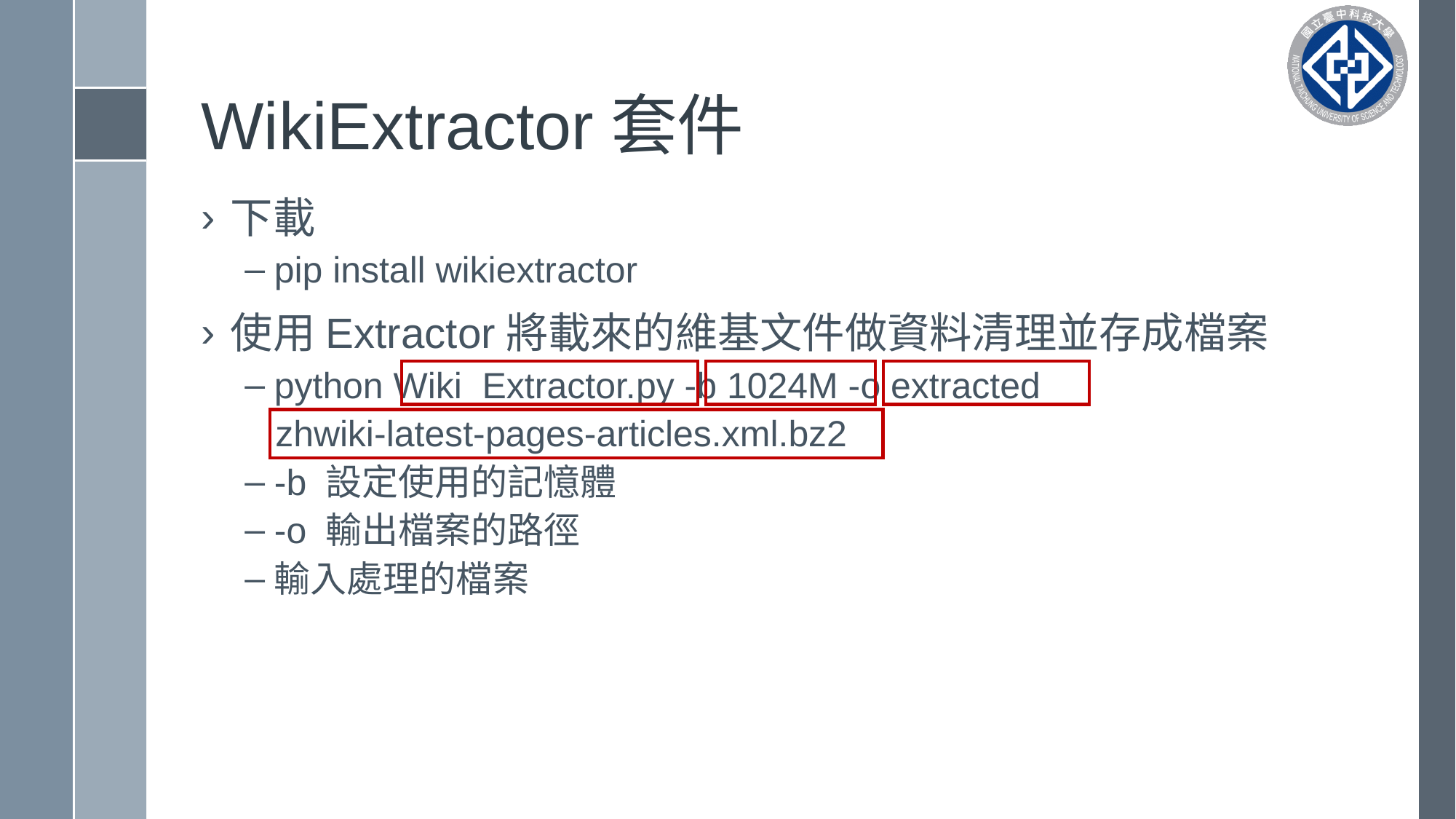

# WikiExtractor套件
下載
pip install wikiextractor
使用Extractor將載來的維基文件做資料清理並存成檔案
python Wiki_Extractor.py -b 1024M -o extracted
   zhwiki-latest-pages-articles.xml.bz2
-b 設定使用的記憶體
-o 輸出檔案的路徑
輸入處理的檔案